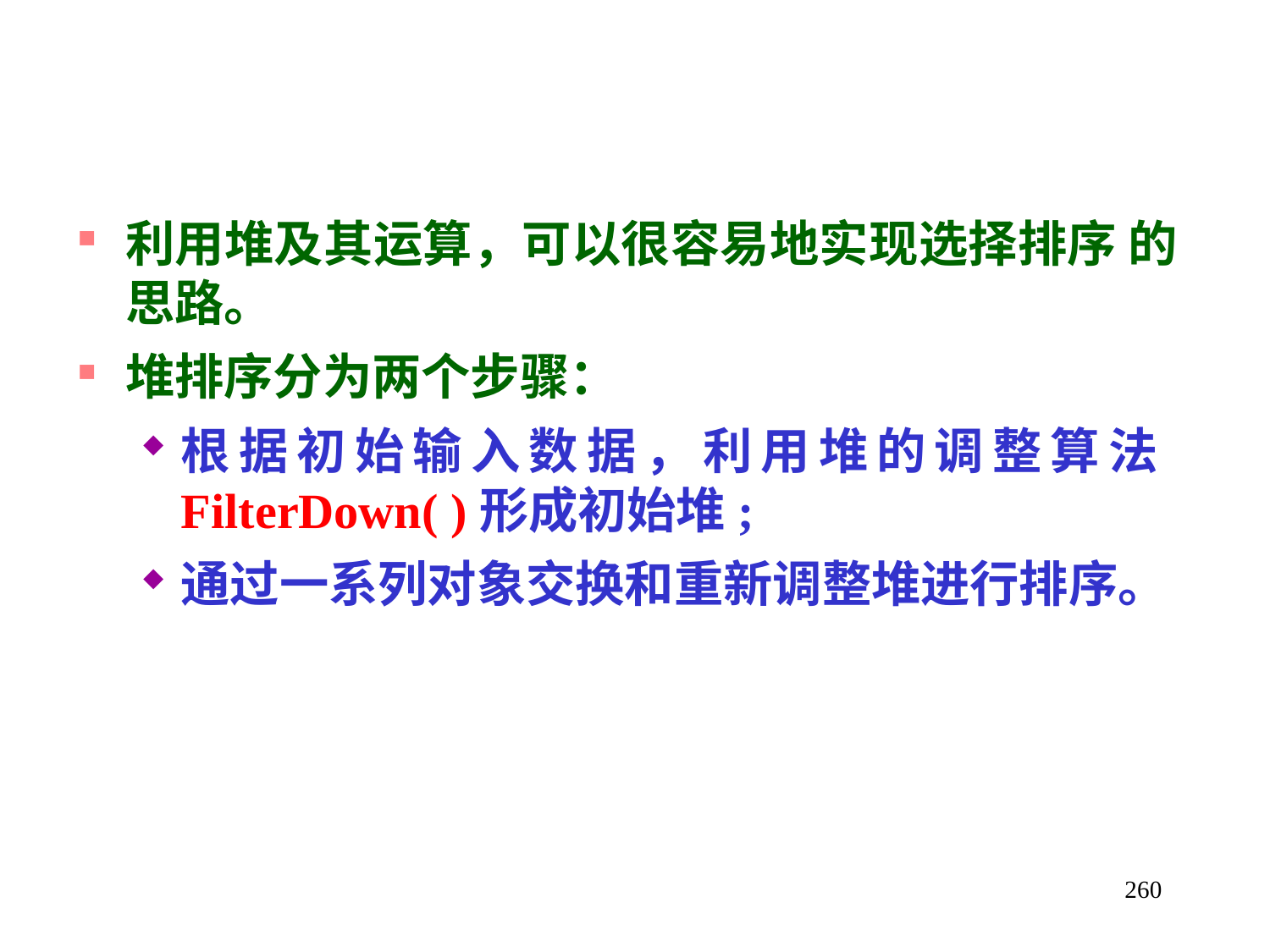

利用堆及其运算，可以很容易地实现选择排序 的思路。
堆排序分为两个步骤：
根据初始输入数据，利用堆的调整算法  FilterDown( )形成初始堆;
通过一系列对象交换和重新调整堆进行排序。
260